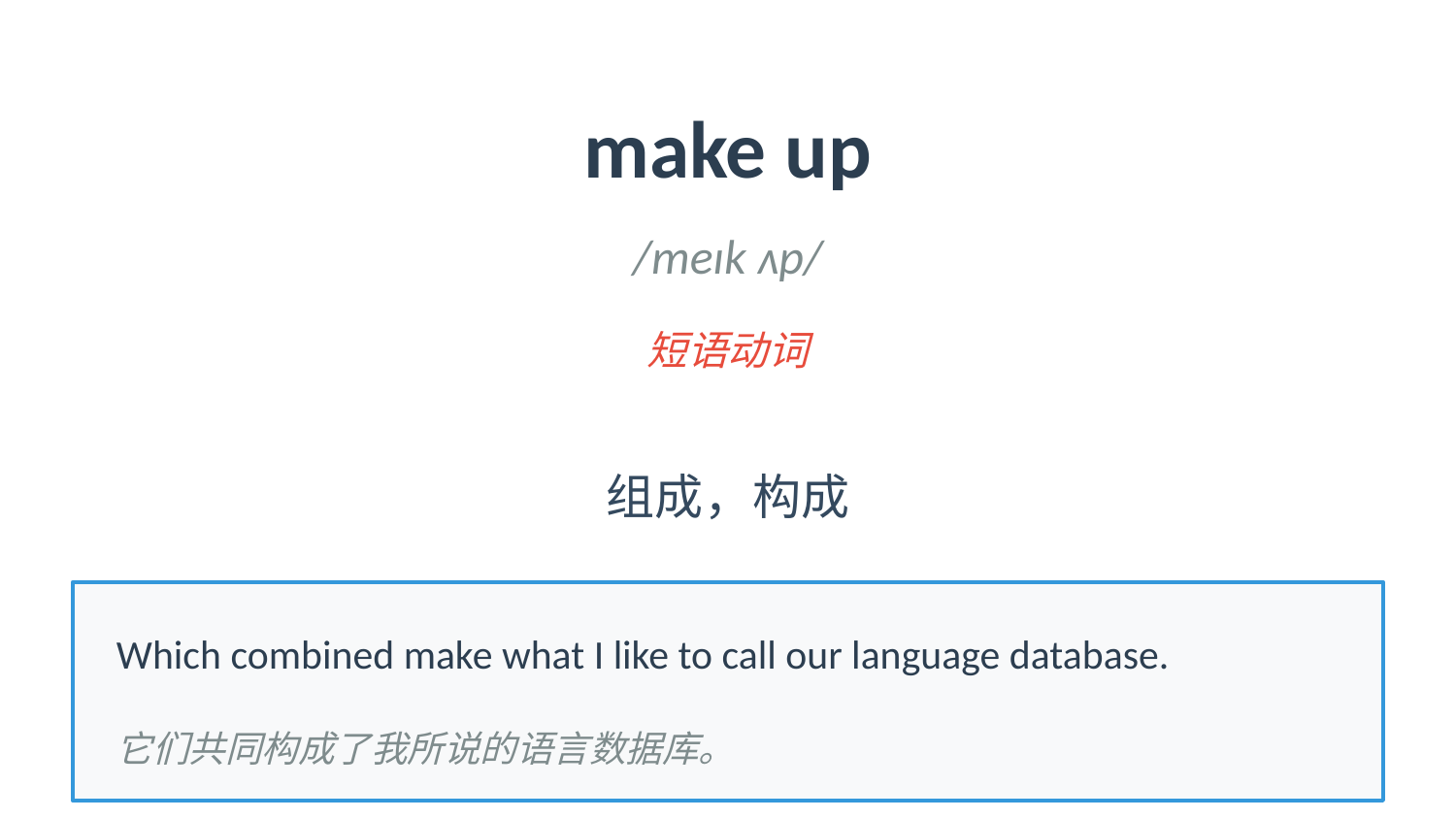

make up
/meɪk ʌp/
短语动词
组成，构成

Which combined make what I like to call our language database.

它们共同构成了我所说的语言数据库。